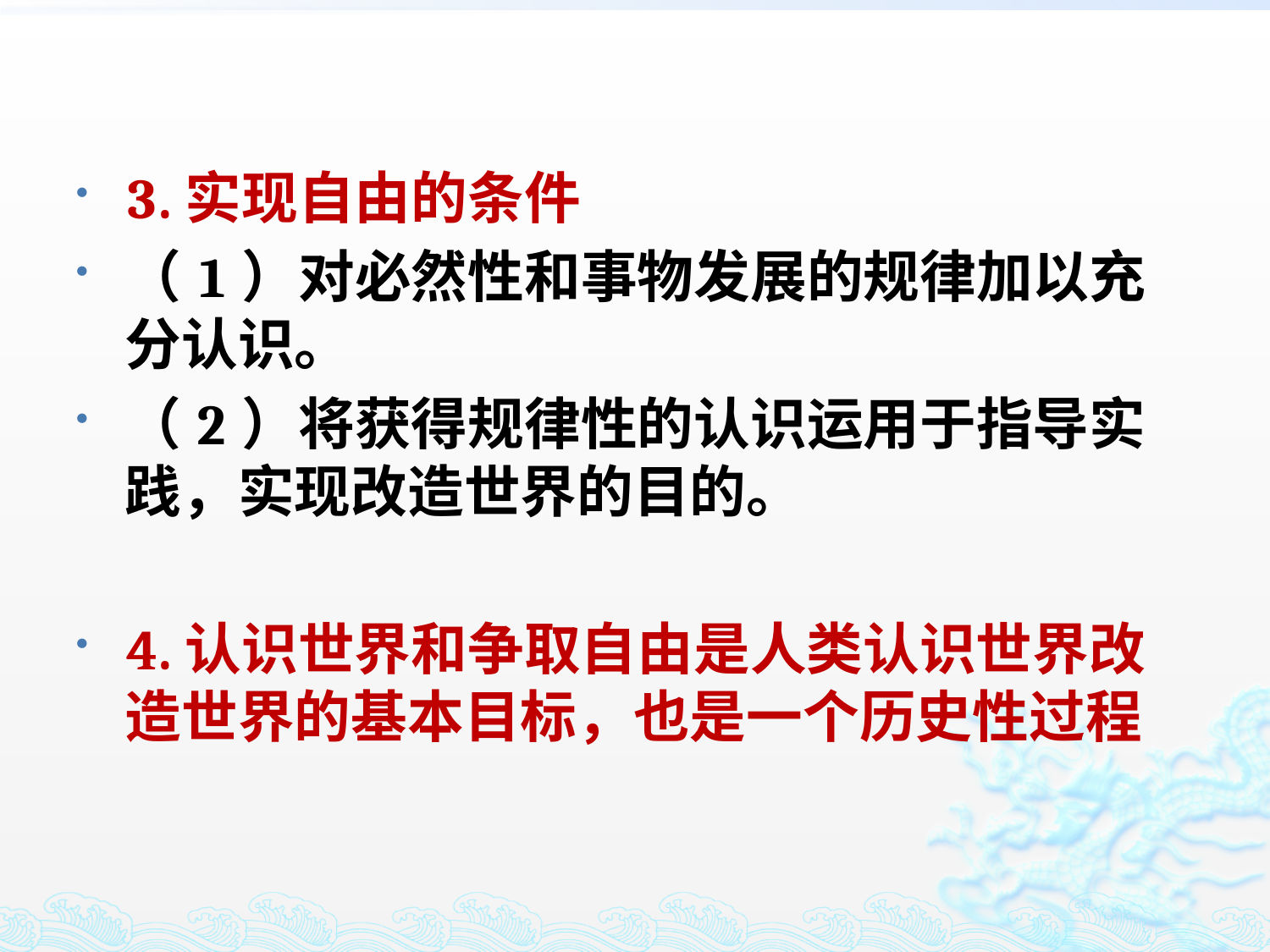

3.实现自由的条件
（1）对必然性和事物发展的规律加以充分认识。
（2）将获得规律性的认识运用于指导实践，实现改造世界的目的。

4.认识世界和争取自由是人类认识世界改造世界的基本目标，也是一个历史性过程